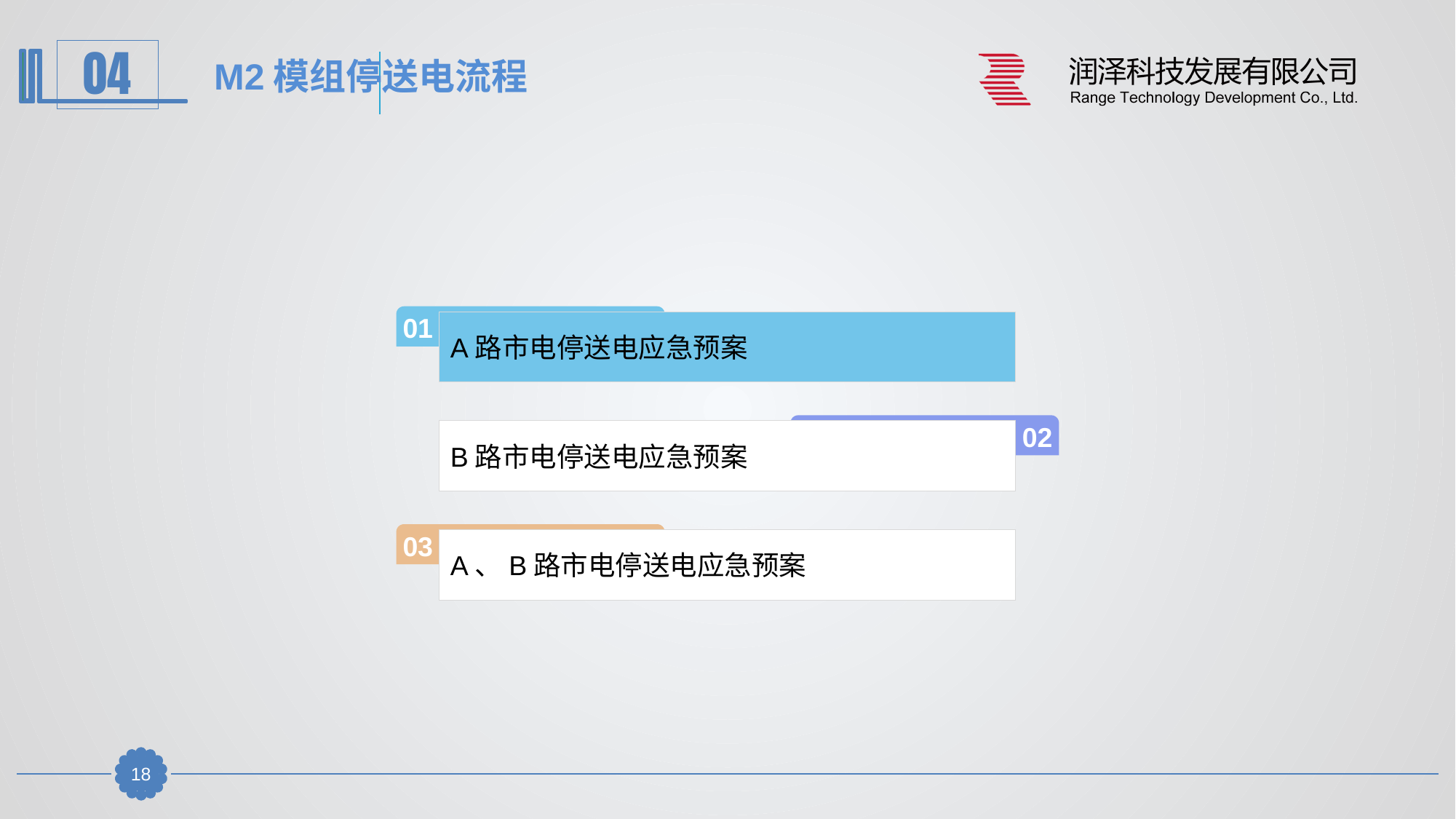

M2模组停送电流程
01
A路市电停送电应急预案
02
B路市电停送电应急预案
03
A、B路市电停送电应急预案
18